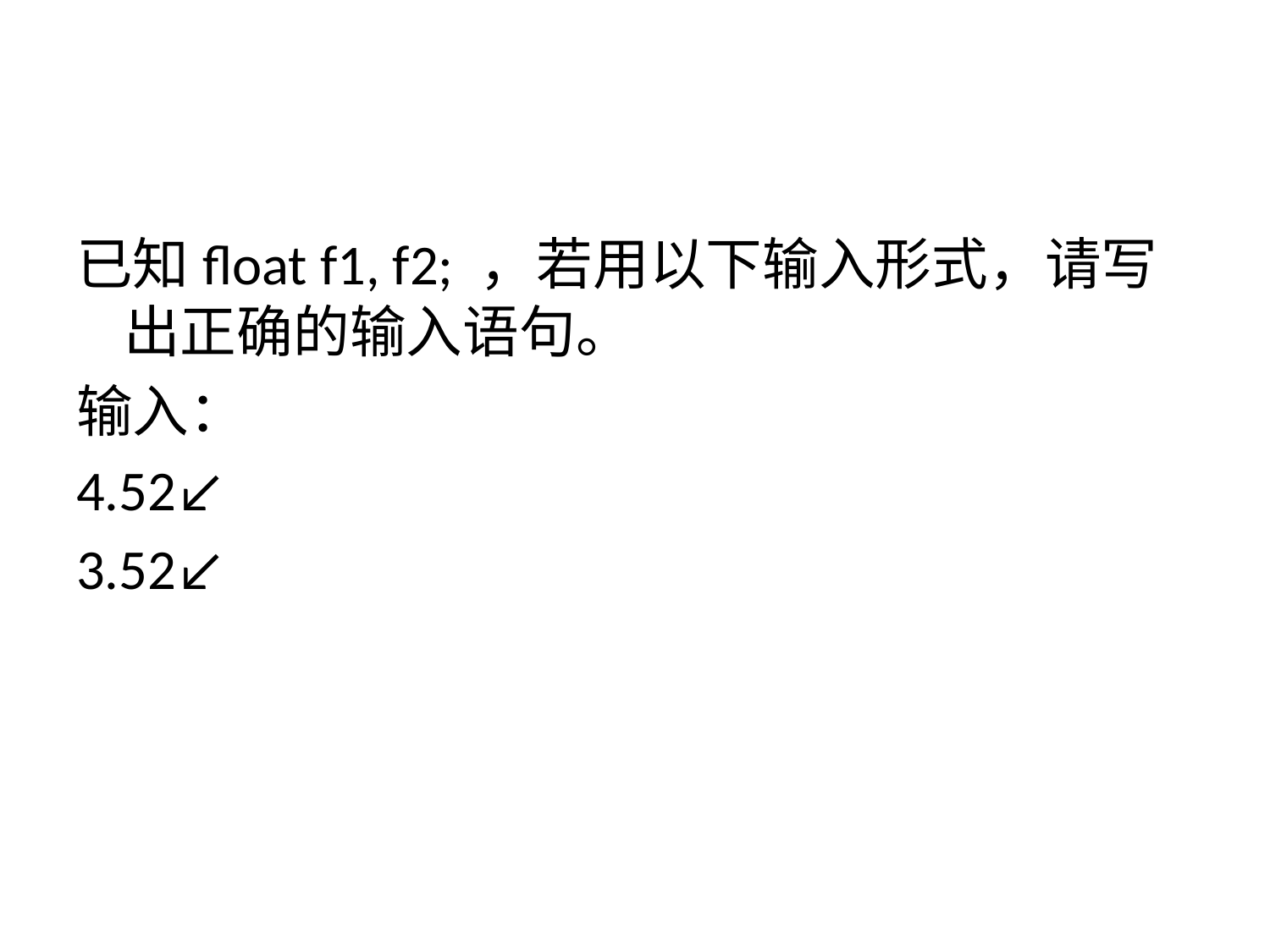

#
已知float f1, f2; ，若用以下输入形式，请写出正确的输入语句。
输入：
4.52↙
3.52↙